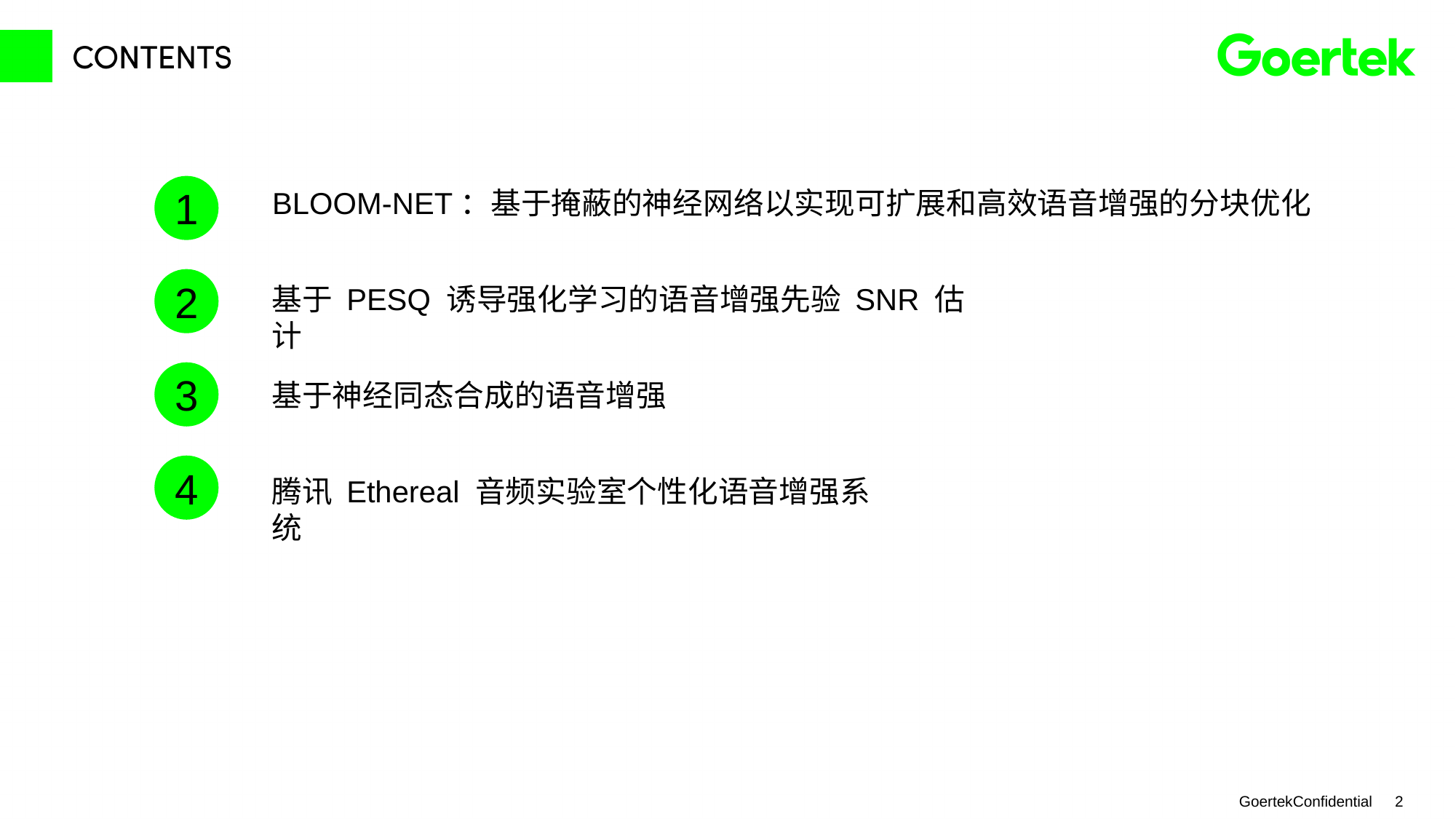

1
BLOOM-NET：基于掩蔽的神经网络以实现可扩展和高效语音增强的分块优化
2
基于 PESQ 诱导强化学习的语音增强先验 SNR 估计
3
基于神经同态合成的语音增强
4
腾讯 Ethereal 音频实验室个性化语音增强系统